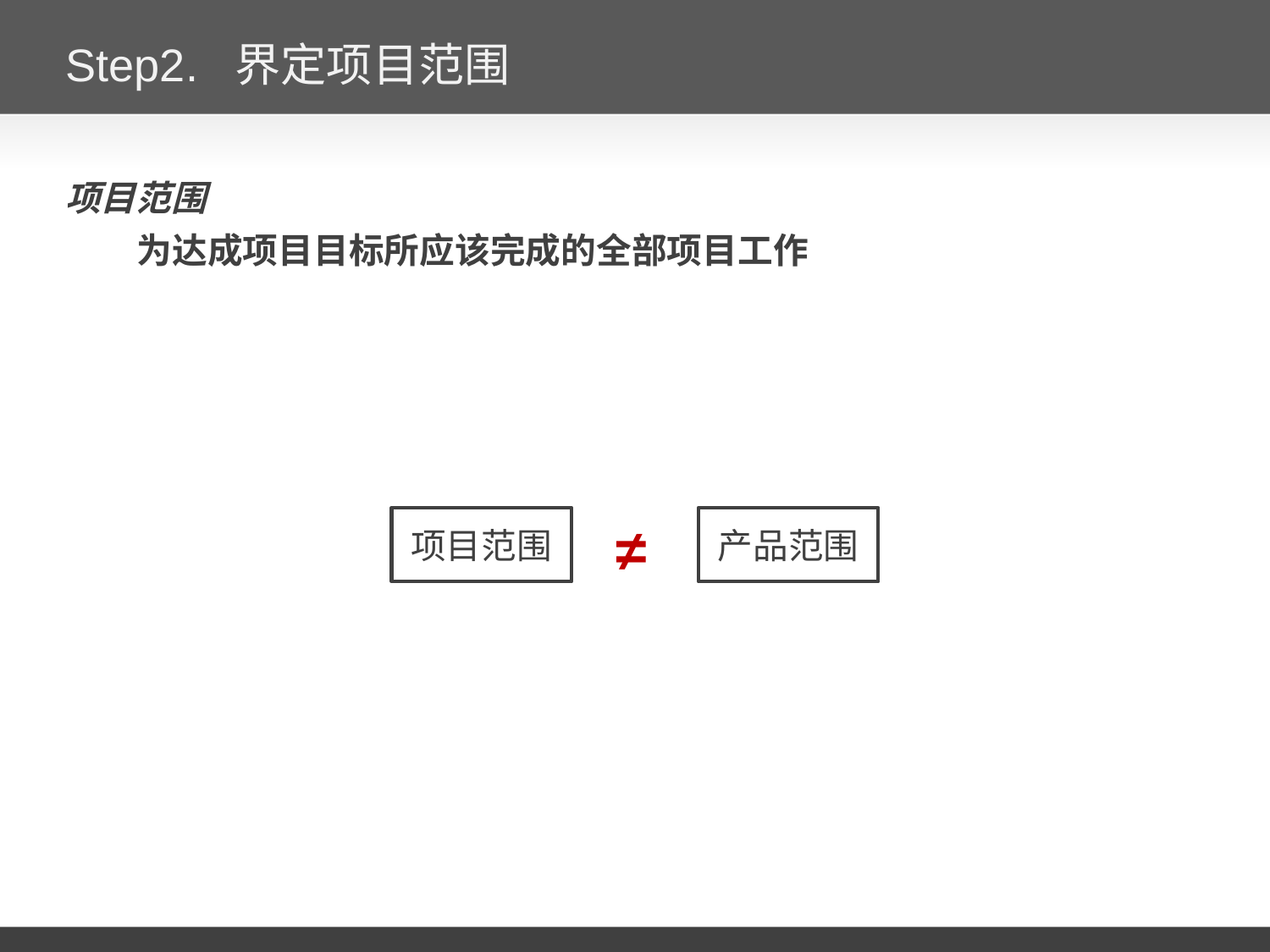

# Step2.  界定项目范围
项目范围
为达成项目目标所应该完成的全部项目工作
≠
项目范围
产品范围